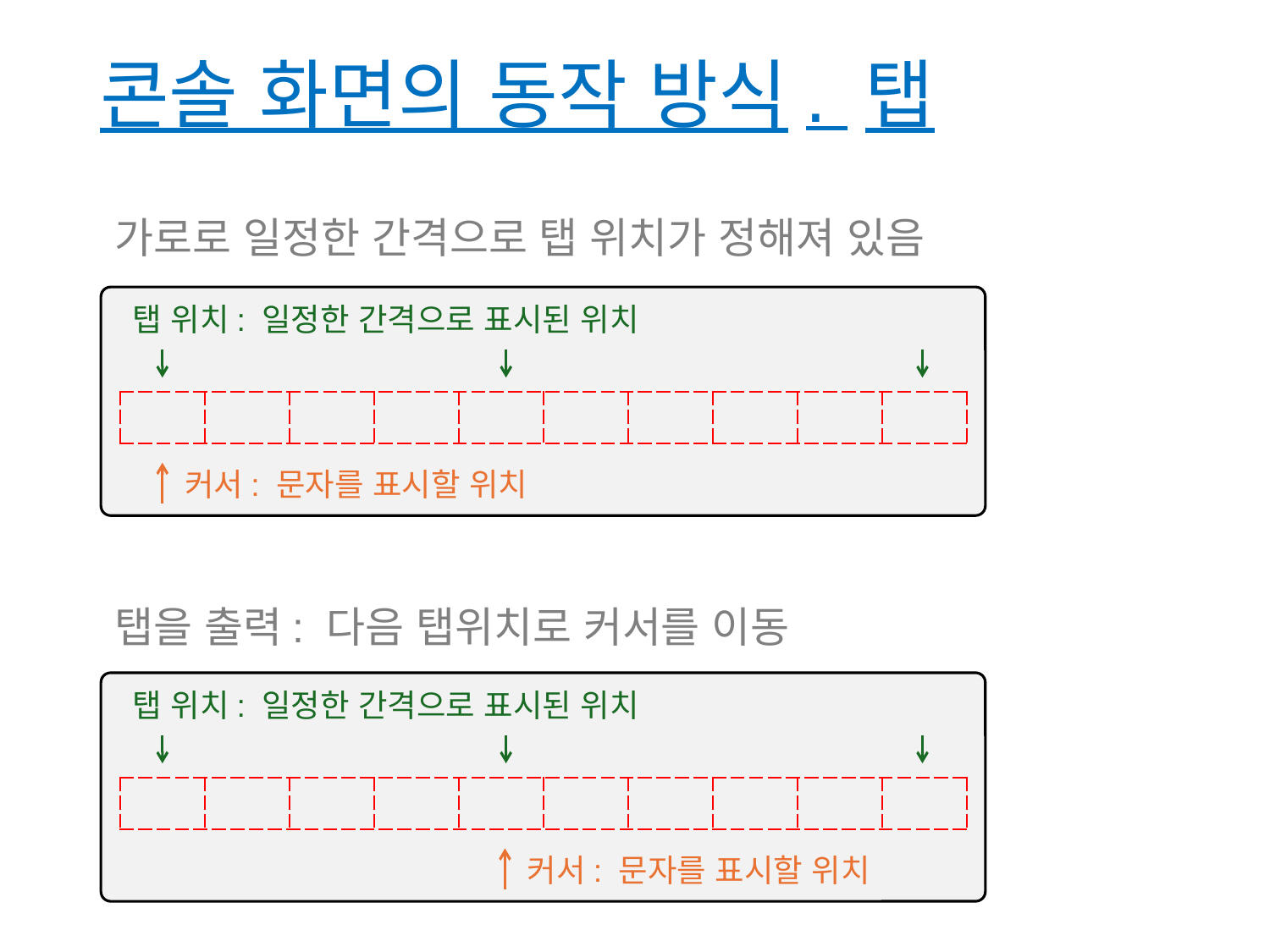

# 콘솔 화면의 동작 방식. 탭
가로로 일정한 간격으로 탭 위치가 정해져 있음

탭 위치: 일정한 간격으로 표시된 위치
|  |  |  |  |  |  |  |  |  |  |
| --- | --- | --- | --- | --- | --- | --- | --- | --- | --- |
커서: 문자를 표시할 위치
탭을 출력: 다음 탭위치로 커서를 이동

탭 위치: 일정한 간격으로 표시된 위치
|  |  |  |  |  |  |  |  |  |  |
| --- | --- | --- | --- | --- | --- | --- | --- | --- | --- |
커서: 문자를 표시할 위치